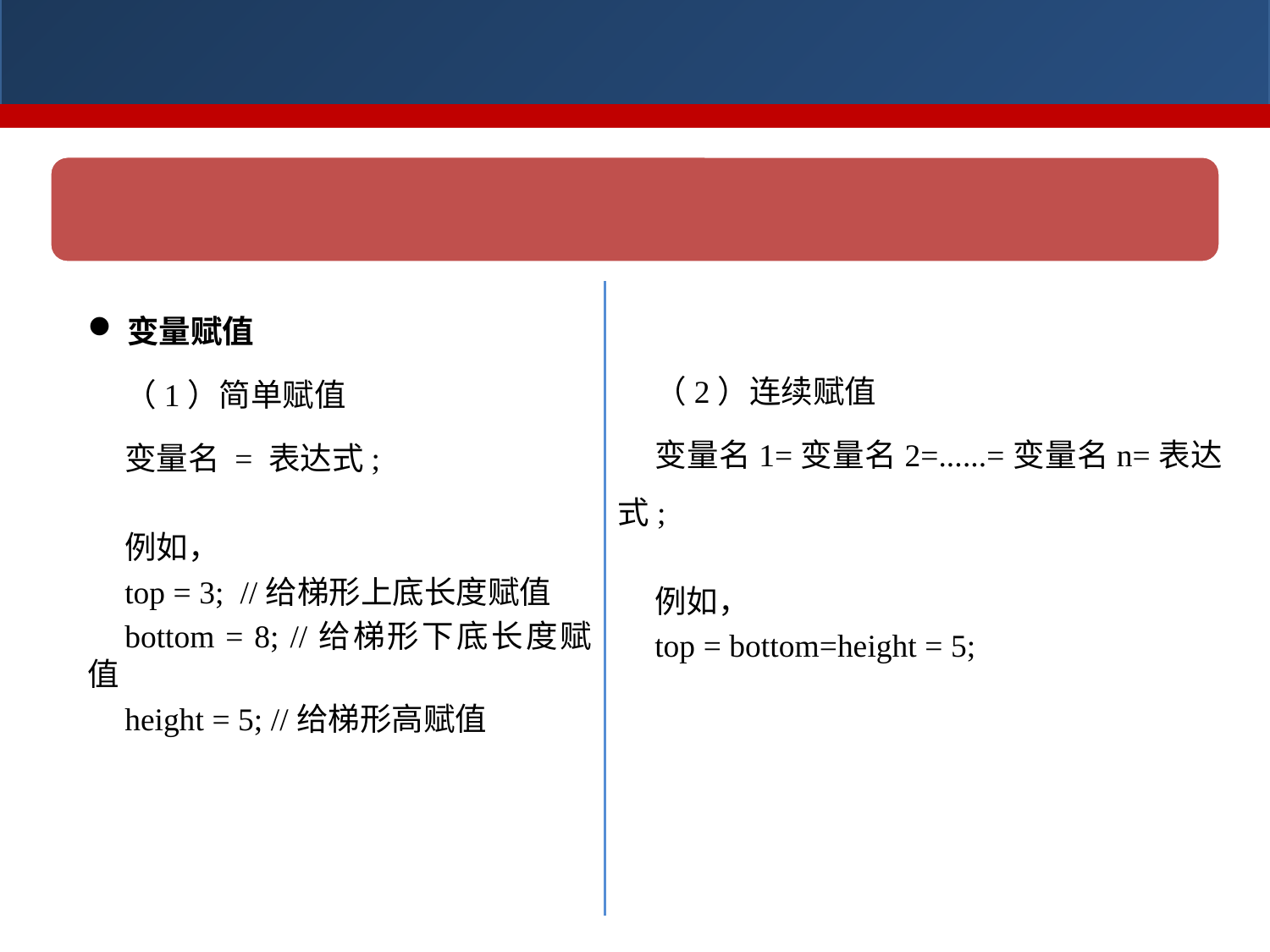

变量赋值
（1）简单赋值
变量名 = 表达式;

例如，
top = 3;  //给梯形上底长度赋值
bottom = 8; //给梯形下底长度赋值
height = 5; //给梯形高赋值

（2）连续赋值
变量名1=变量名2=......=变量名n=表达式;

例如，
top = bottom=height = 5;